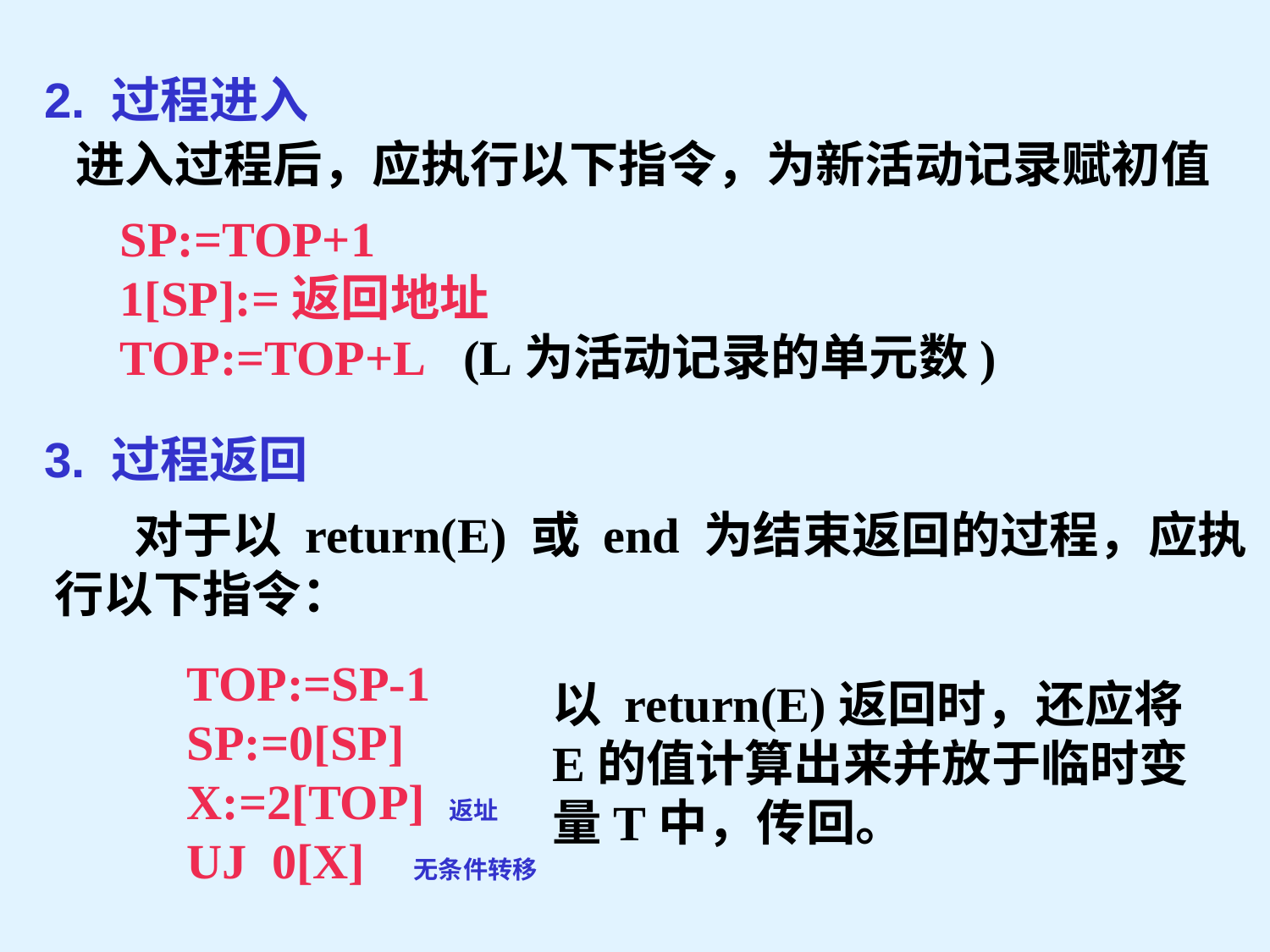

2. 过程进入
 进入过程后，应执行以下指令，为新活动记录赋初值
SP:=TOP+1
1[SP]:=返回地址
TOP:=TOP+L   (L为活动记录的单元数)
3. 过程返回
      对于以 return(E) 或 end 为结束返回的过程，应执行以下指令：
TOP:=SP-1
SP:=0[SP]
X:=2[TOP] 返址
UJ  0[X]   无条件转移

以 return(E)返回时，还应将E的值计算出来并放于临时变量T中，传回。